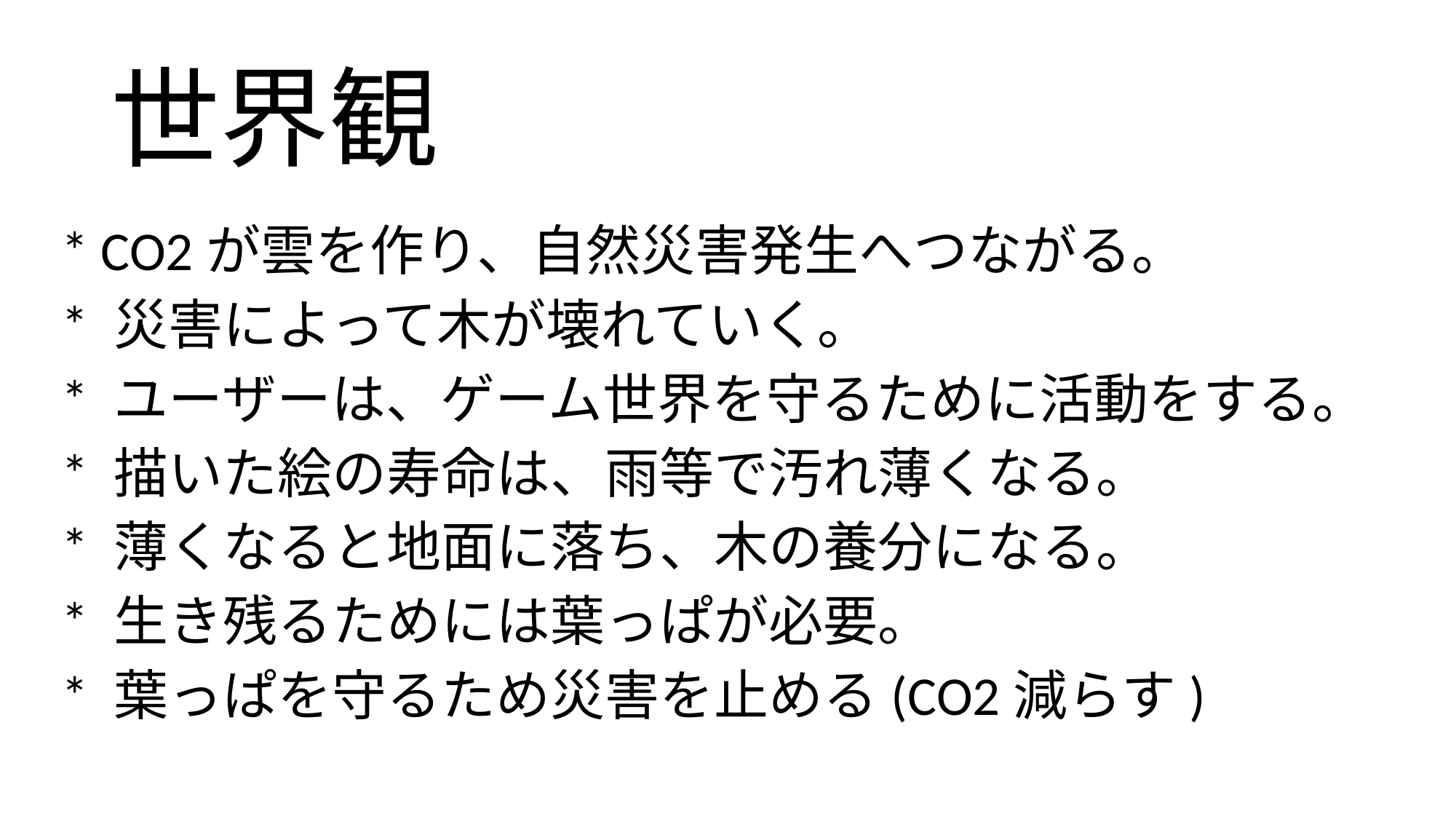

# 世界観
* CO2が雲を作り、自然災害発生へつながる。
* 災害によって木が壊れていく。
* ユーザーは、ゲーム世界を守るために活動をする。
* 描いた絵の寿命は、雨等で汚れ薄くなる。
* 薄くなると地面に落ち、木の養分になる。
* 生き残るためには葉っぱが必要。
* 葉っぱを守るため災害を止める(CO2減らす)